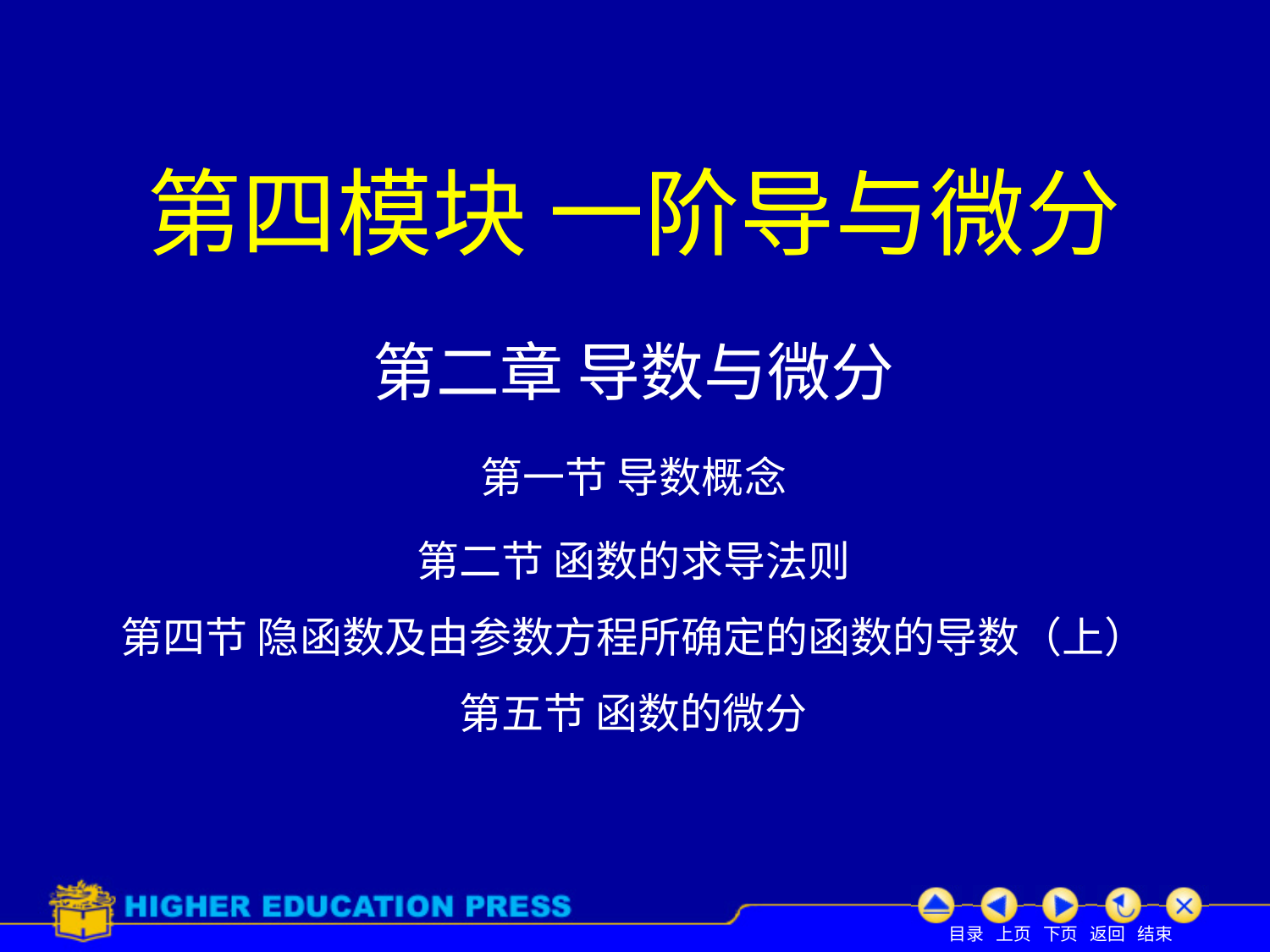

# 第四模块 一阶导与微分
第二章 导数与微分
第一节 导数概念
第二节 函数的求导法则
第四节 隐函数及由参数方程所确定的函数的导数（上）
第五节 函数的微分